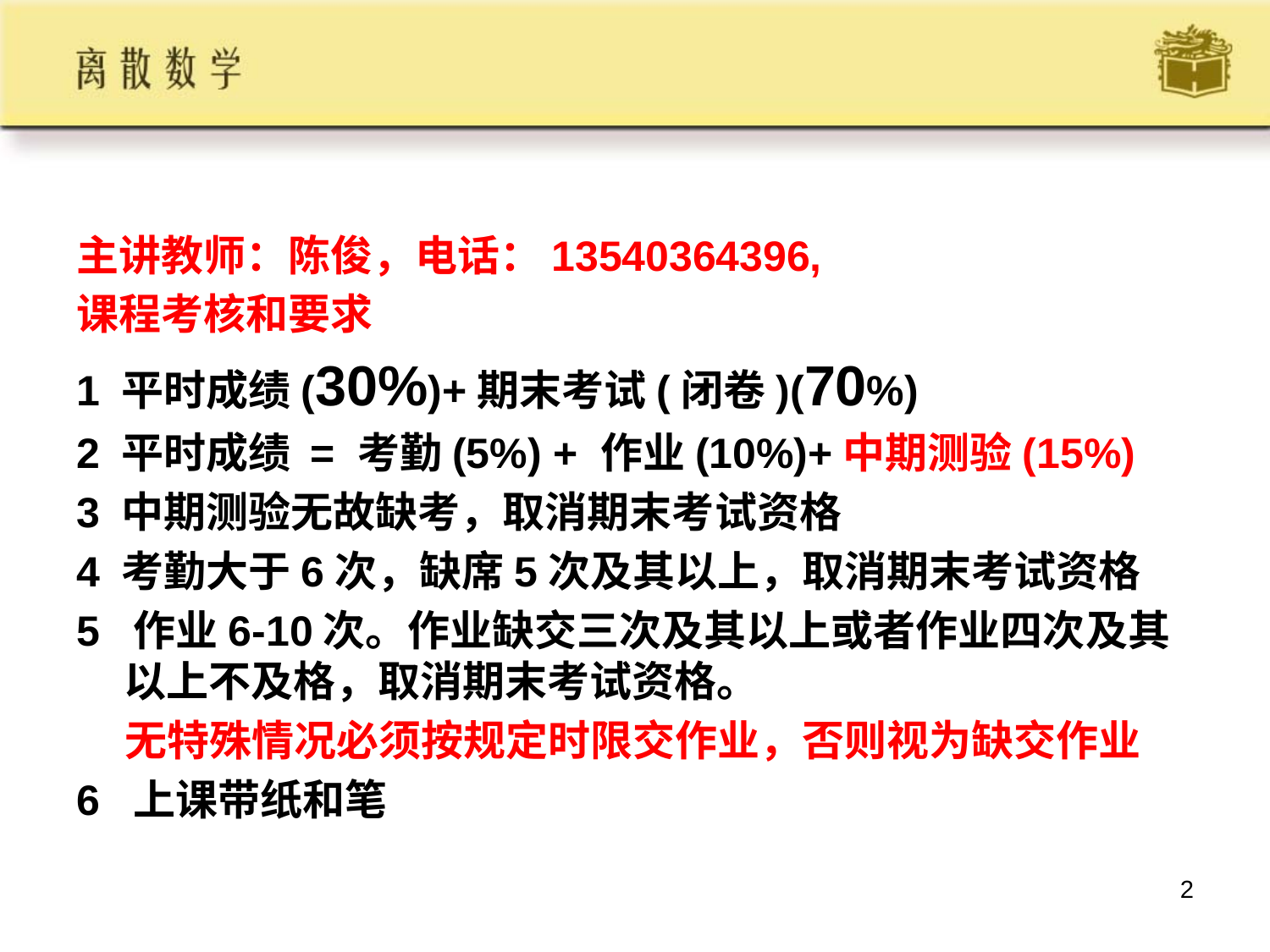

主讲教师：陈俊，电话：13540364396,
课程考核和要求
1 平时成绩(30%)+期末考试(闭卷)(70%)
2 平时成绩 = 考勤(5%) + 作业(10%)+中期测验(15%)
3 中期测验无故缺考，取消期末考试资格
4 考勤大于6次，缺席5次及其以上，取消期末考试资格
5  作业6-10次。作业缺交三次及其以上或者作业四次及其以上不及格，取消期末考试资格。
    无特殊情况必须按规定时限交作业，否则视为缺交作业
6  上课带纸和笔
2